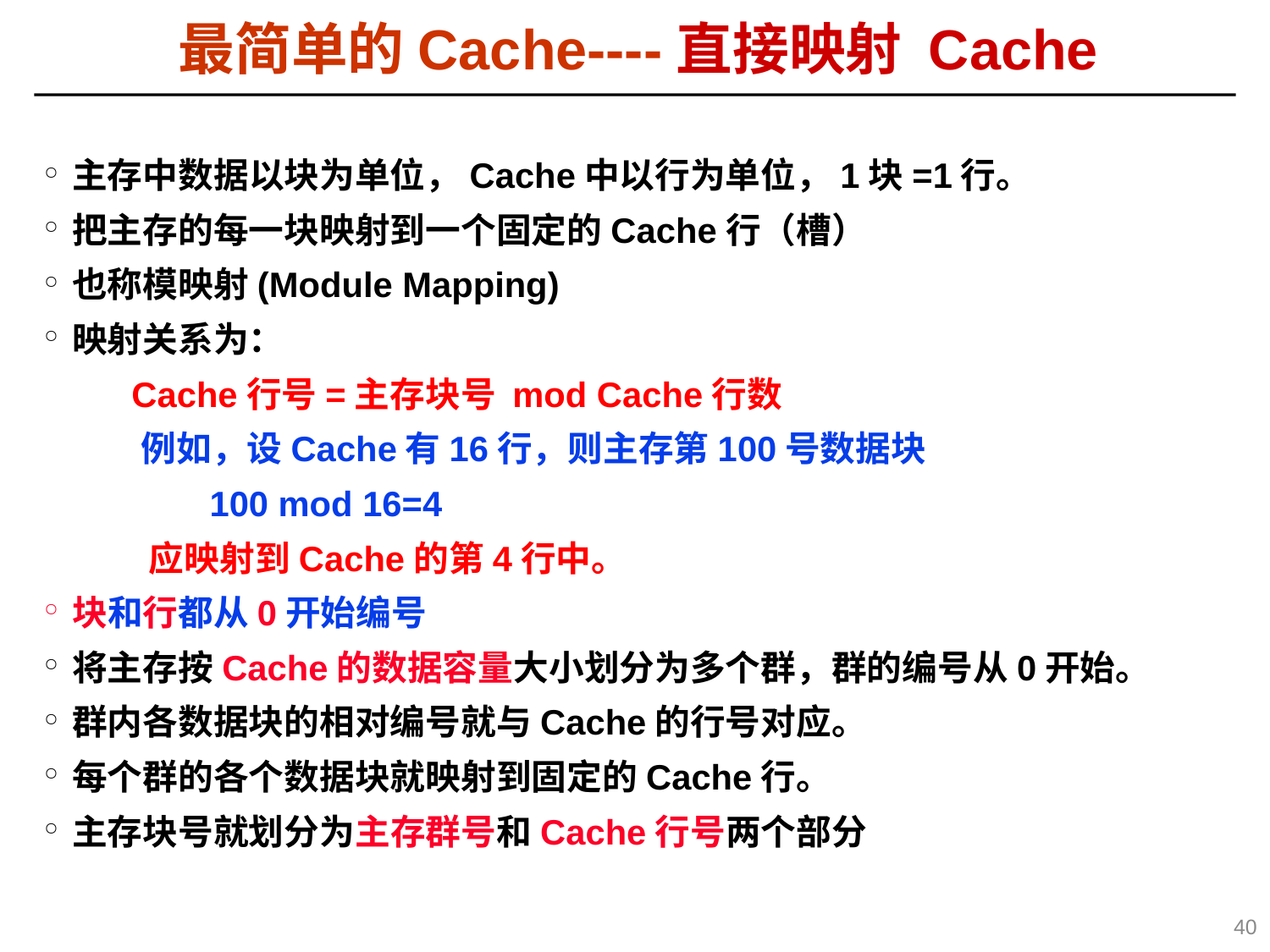

最简单的Cache----直接映射 Cache
主存中数据以块为单位，Cache中以行为单位，1块=1行。
把主存的每一块映射到一个固定的Cache行（槽）
也称模映射(Module Mapping)
映射关系为：
         Cache行号=主存块号 mod Cache行数
           例如，设Cache有16行，则主存第100号数据块
                 100 mod 16=4
            应映射到Cache的第4行中。
块和行都从0开始编号
将主存按Cache的数据容量大小划分为多个群，群的编号从0开始。
群内各数据块的相对编号就与Cache的行号对应。
每个群的各个数据块就映射到固定的Cache行。
主存块号就划分为主存群号和Cache行号两个部分
40